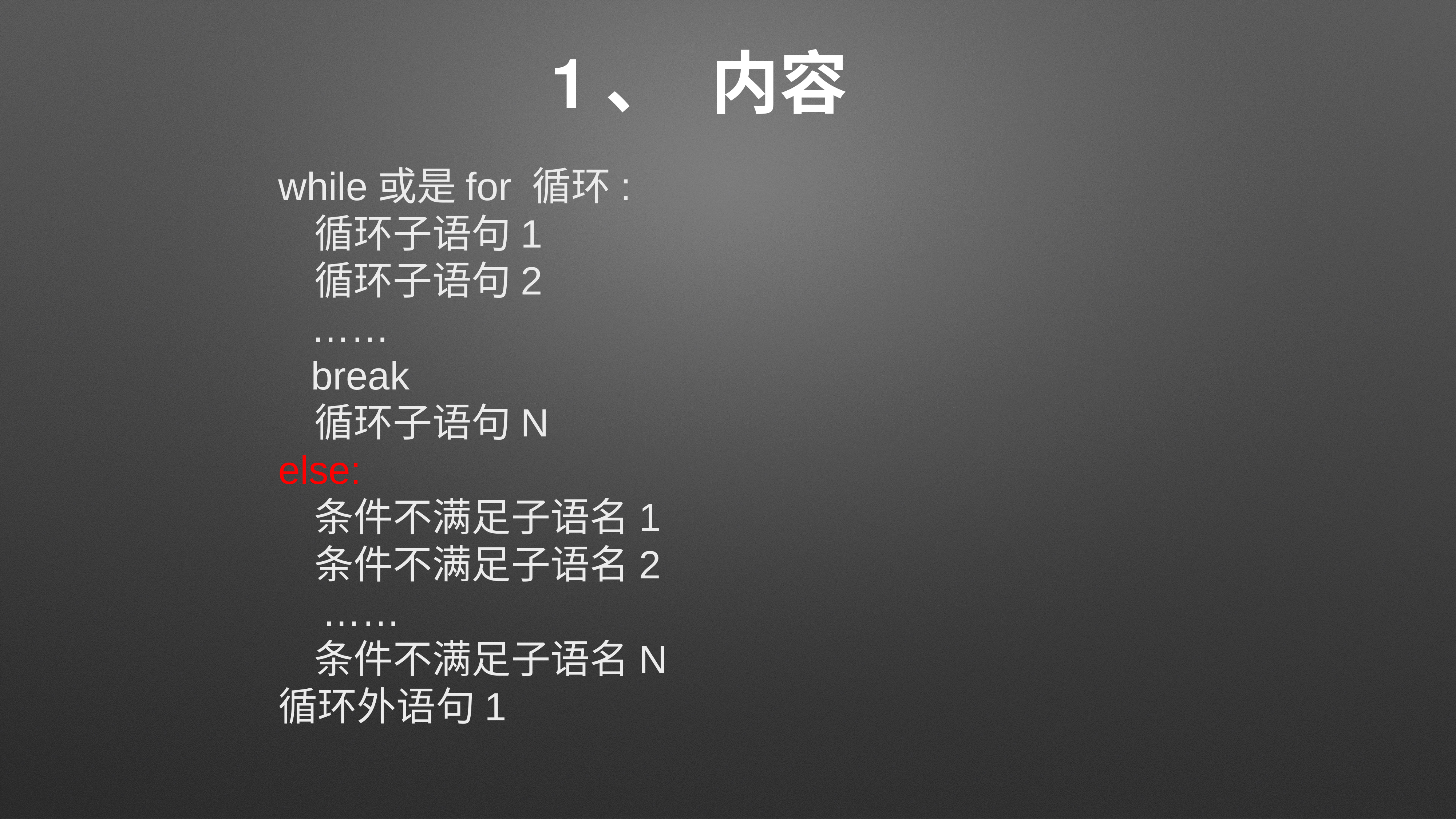

# 1、  内容
while或是for 循环:
   循环子语句1
   循环子语句2
   ……
   break
   循环子语句N
else:
   条件不满足子语名1
   条件不满足子语名2
    ……
   条件不满足子语名N
循环外语句1